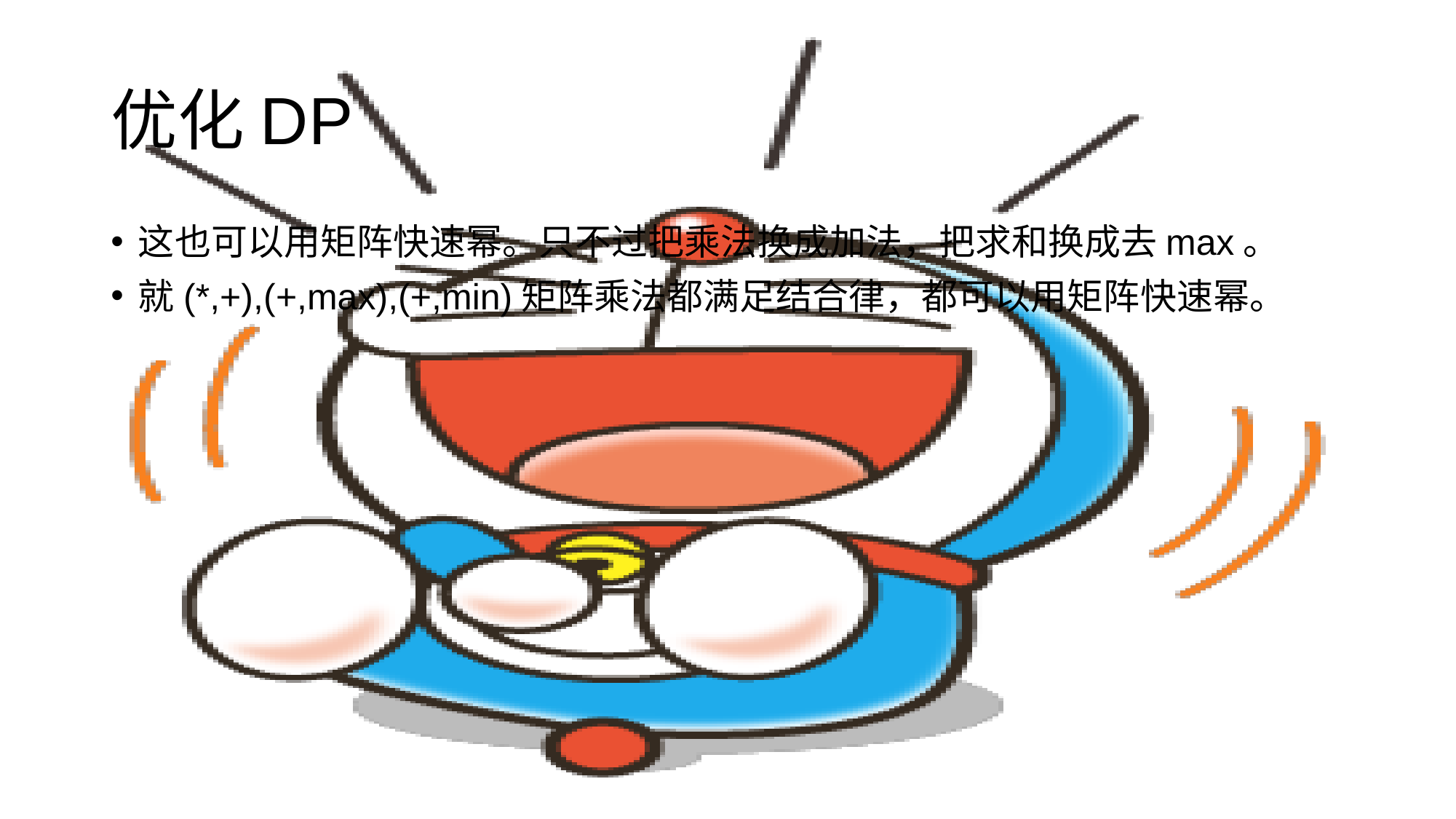

# 优化DP
这也可以用矩阵快速幂。只不过把乘法换成加法，把求和换成去max。
就(*,+),(+,max),(+,min)矩阵乘法都满足结合律，都可以用矩阵快速幂。